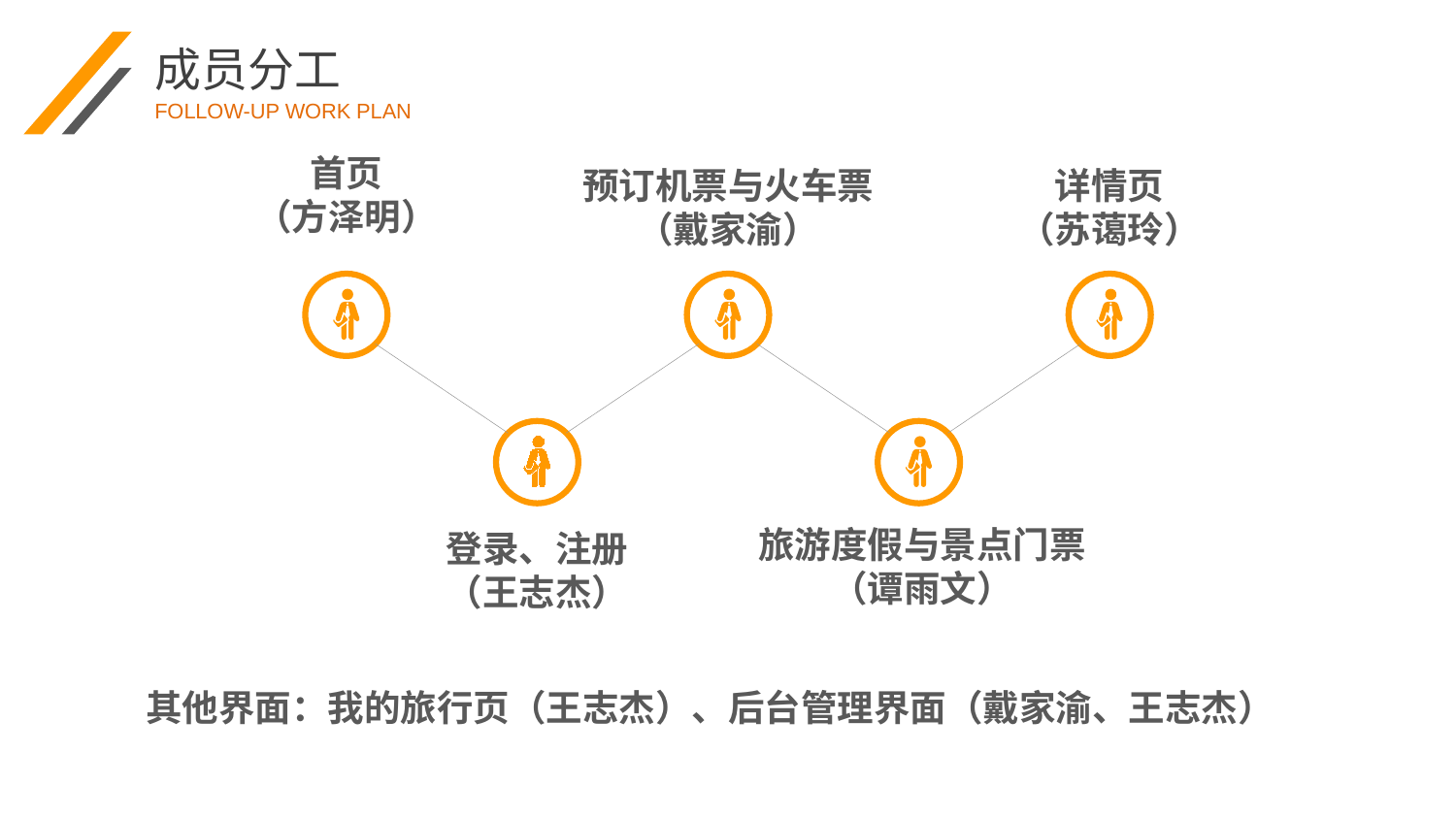

成员分工
FOLLOW-UP WORK PLAN
首页
（方泽明）
预订机票与火车票
（戴家渝）
详情页
（苏蔼玲）

旅游度假与景点门票（谭雨文）
登录、注册
（王志杰）
其他界面：我的旅行页（王志杰）、后台管理界面（戴家渝、王志杰）